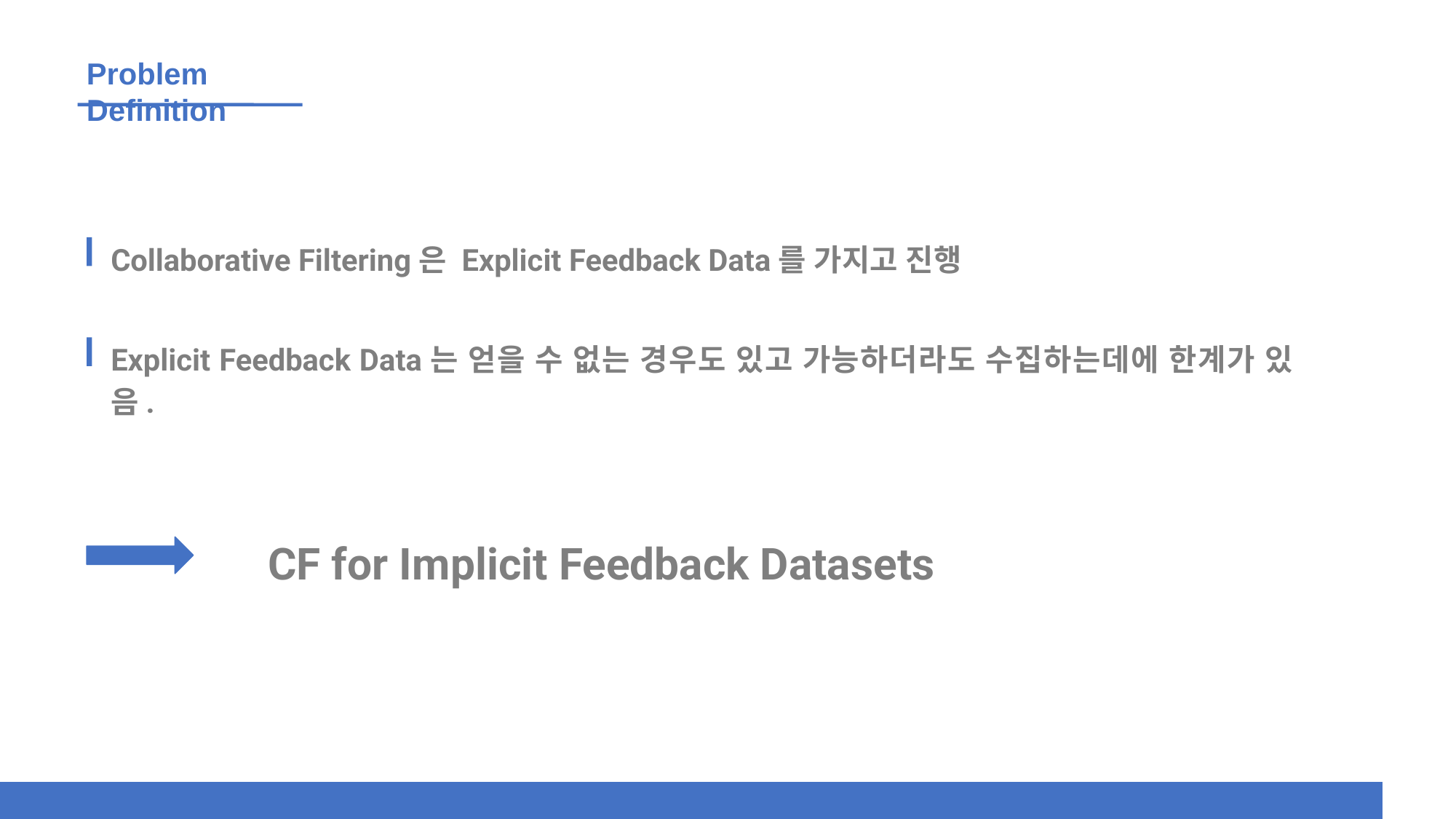

Problem Definition

Collaborative Filtering은 Explicit Feedback Data를 가지고 진행

Explicit Feedback Data는 얻을 수 없는 경우도 있고 가능하더라도 수집하는데에 한계가 있음.

CF for Implicit Feedback Datasets